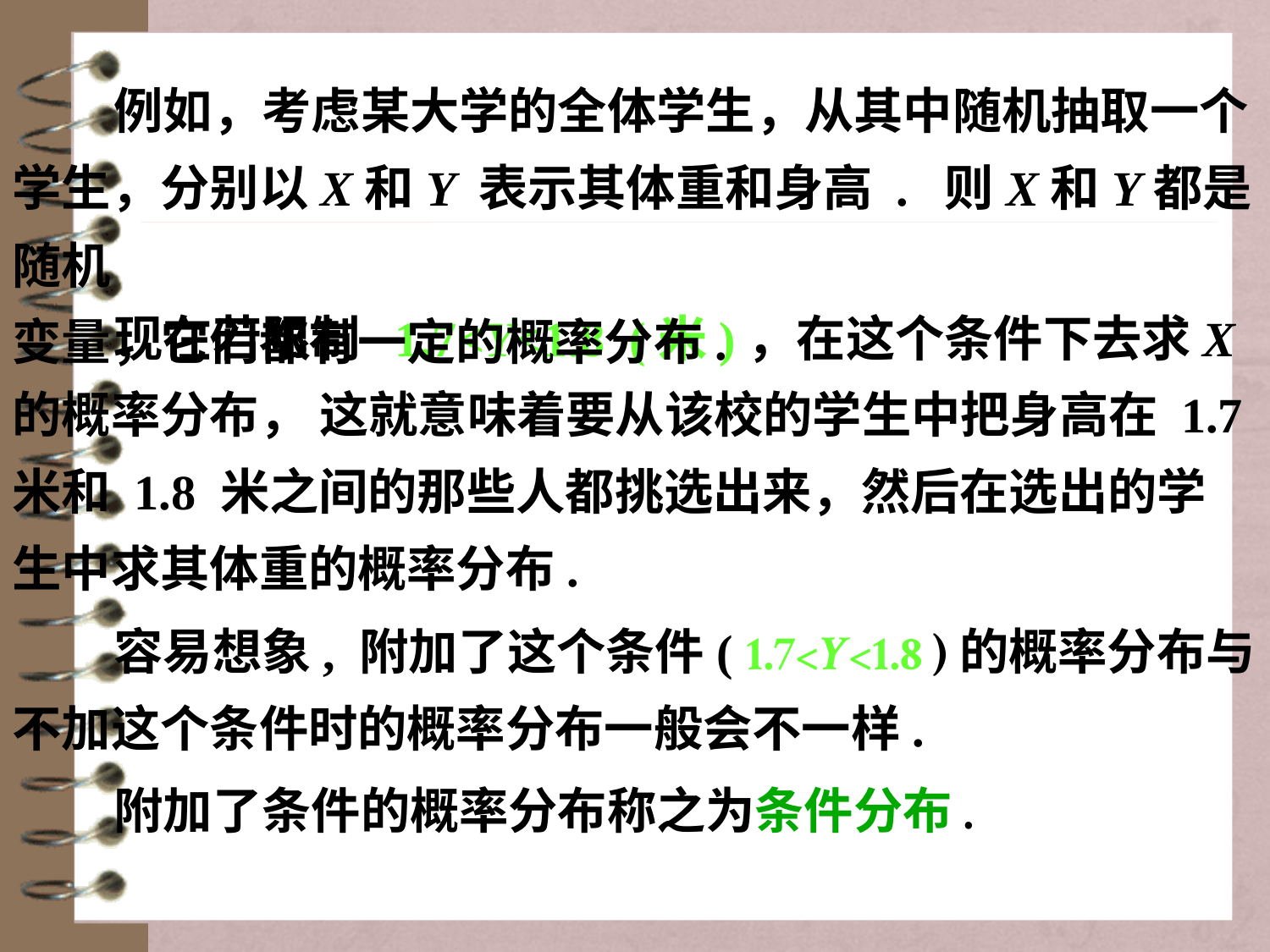

例如，考虑某大学的全体学生，从其中随机抽取一个学生，分别以X和Y 表示其体重和身高 .  则X和Y都是随机
变量，它们都有一定的概率分布.
        现在若限制  1.7<Y<1.8  (米)，在这个条件下去求X 的概率分布， 这就意味着要从该校的学生中把身高在 1.7米和 1.8 米之间的那些人都挑选出来，然后在选出的学生中求其体重的概率分布.
        容易想象, 附加了这个条件( 1.7<Y<1.8 )的概率分布与不加这个条件时的概率分布一般会不一样.
        附加了条件的概率分布称之为条件分布.